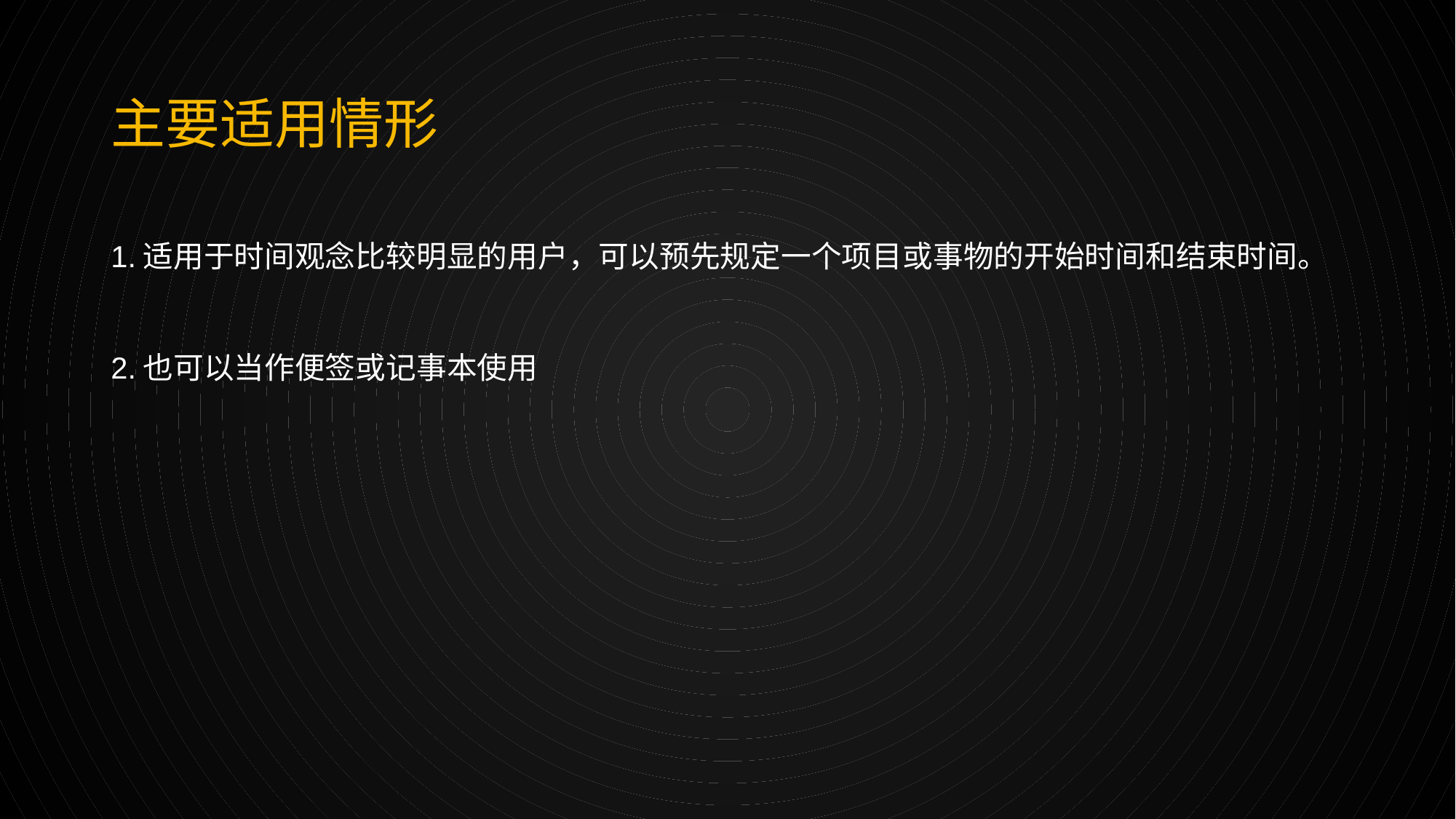

# 主要适用情形
1.适用于时间观念比较明显的用户，可以预先规定一个项目或事物的开始时间和结束时间。

2.也可以当作便签或记事本使用